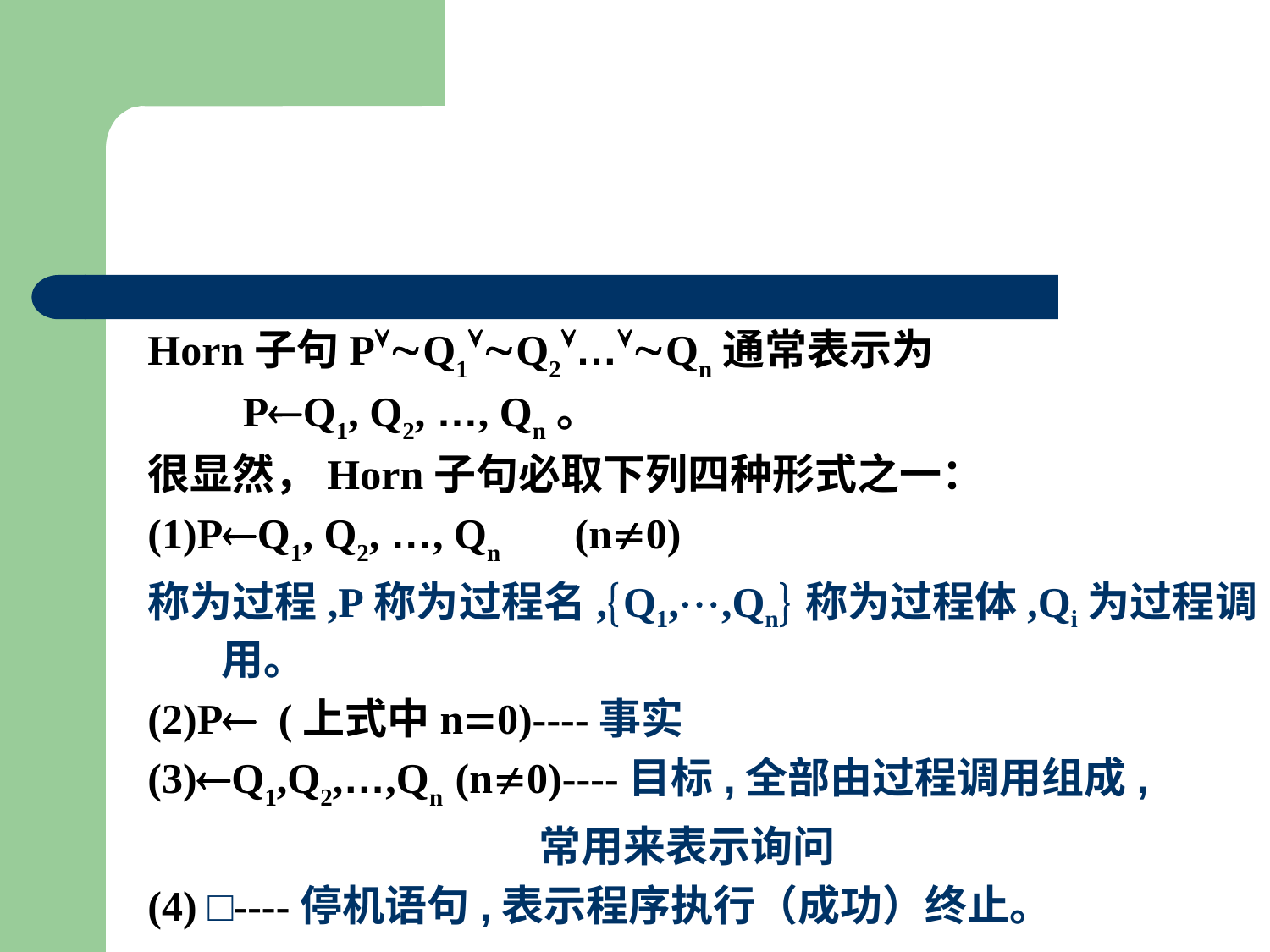

#
Horn子句P∨∼Q1∨∼Q2∨…∨∼Qn通常表示为
         P←Q1, Q2, …, Qn。
很显然，Horn子句必取下列四种形式之一：
(1)P←Q1, Q2, …, Qn       (n≠0)
称为过程,P称为过程名,{Q1,…,Qn}称为过程体,Qi为过程调用。
(2)P←  (上式中n=0)----事实
(3)←Q1,Q2,…,Qn  (n≠0)----目标,全部由过程调用组成,
                                        常用来表示询问
(4) □----停机语句,表示程序执行（成功）终止。
28